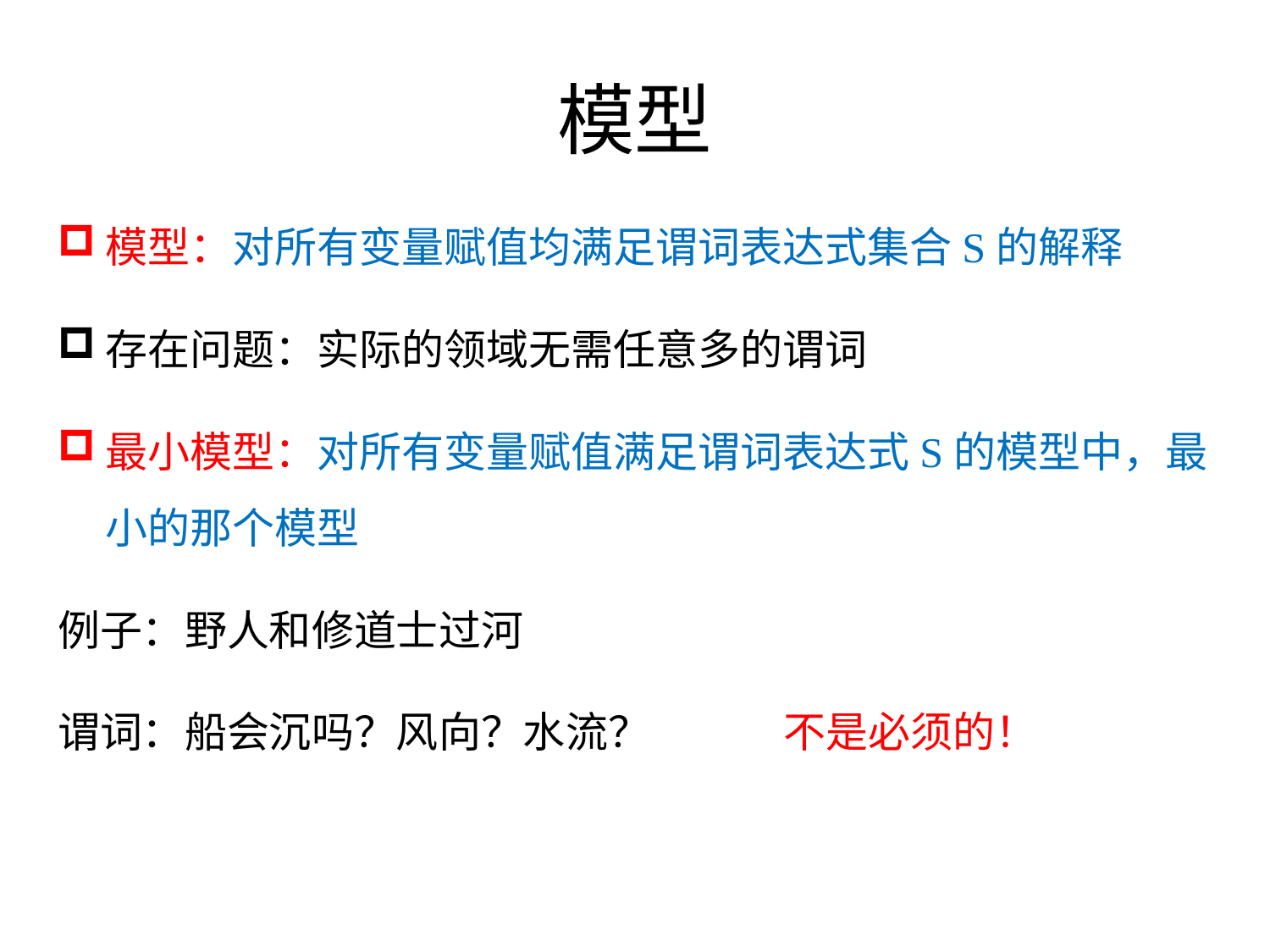

# 模型
模型：对所有变量赋值均满足谓词表达式集合S的解释
存在问题：实际的领域无需任意多的谓词
最小模型：对所有变量赋值满足谓词表达式S的模型中，最小的那个模型
例子：野人和修道士过河
谓词：船会沉吗？风向？水流？              不是必须的！